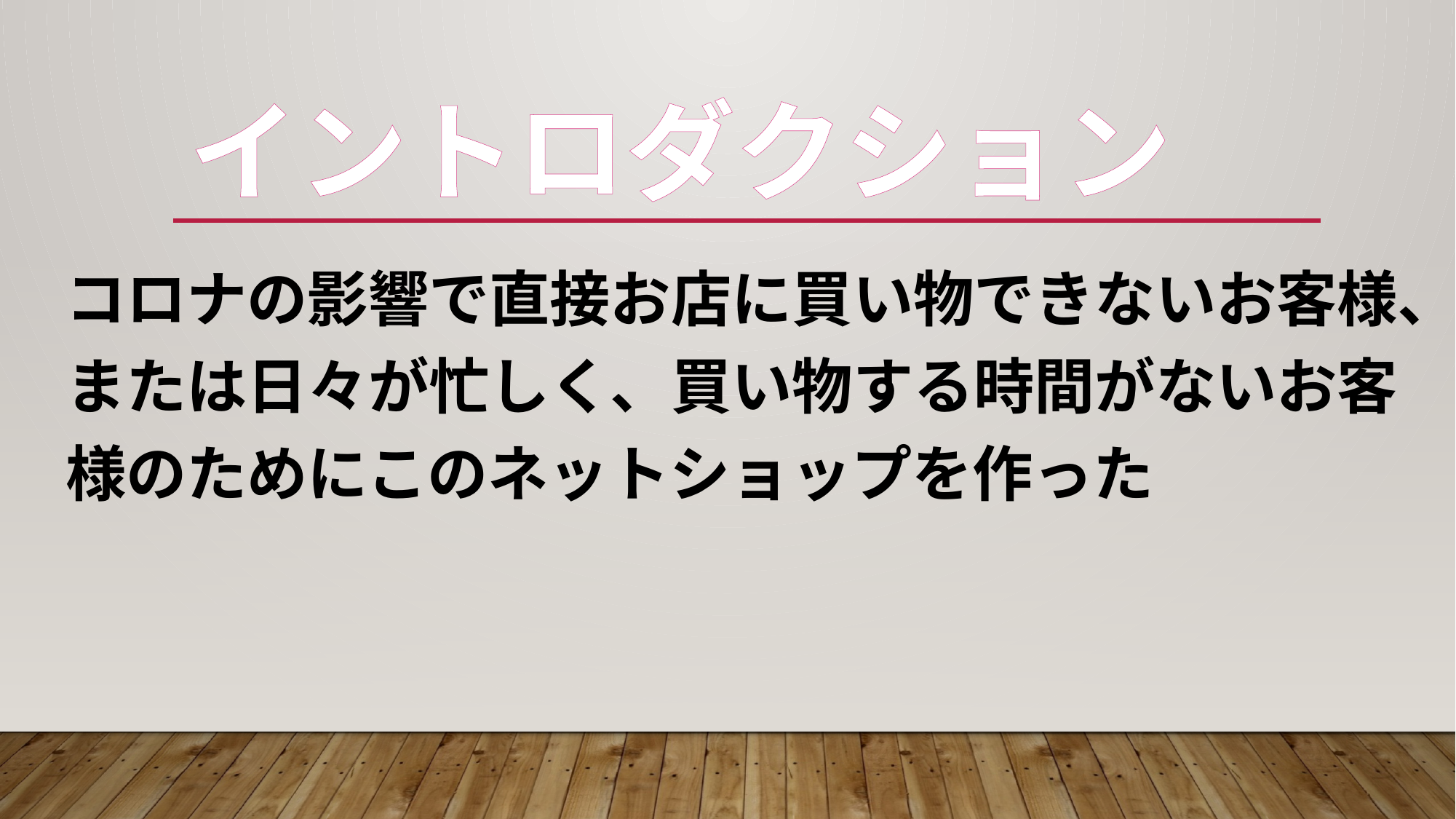

イントロダクション
コロナの影響で直接お店に買い物できないお客様、または日々が忙しく、買い物する時間がないお客様のためにこのネットショップを作った